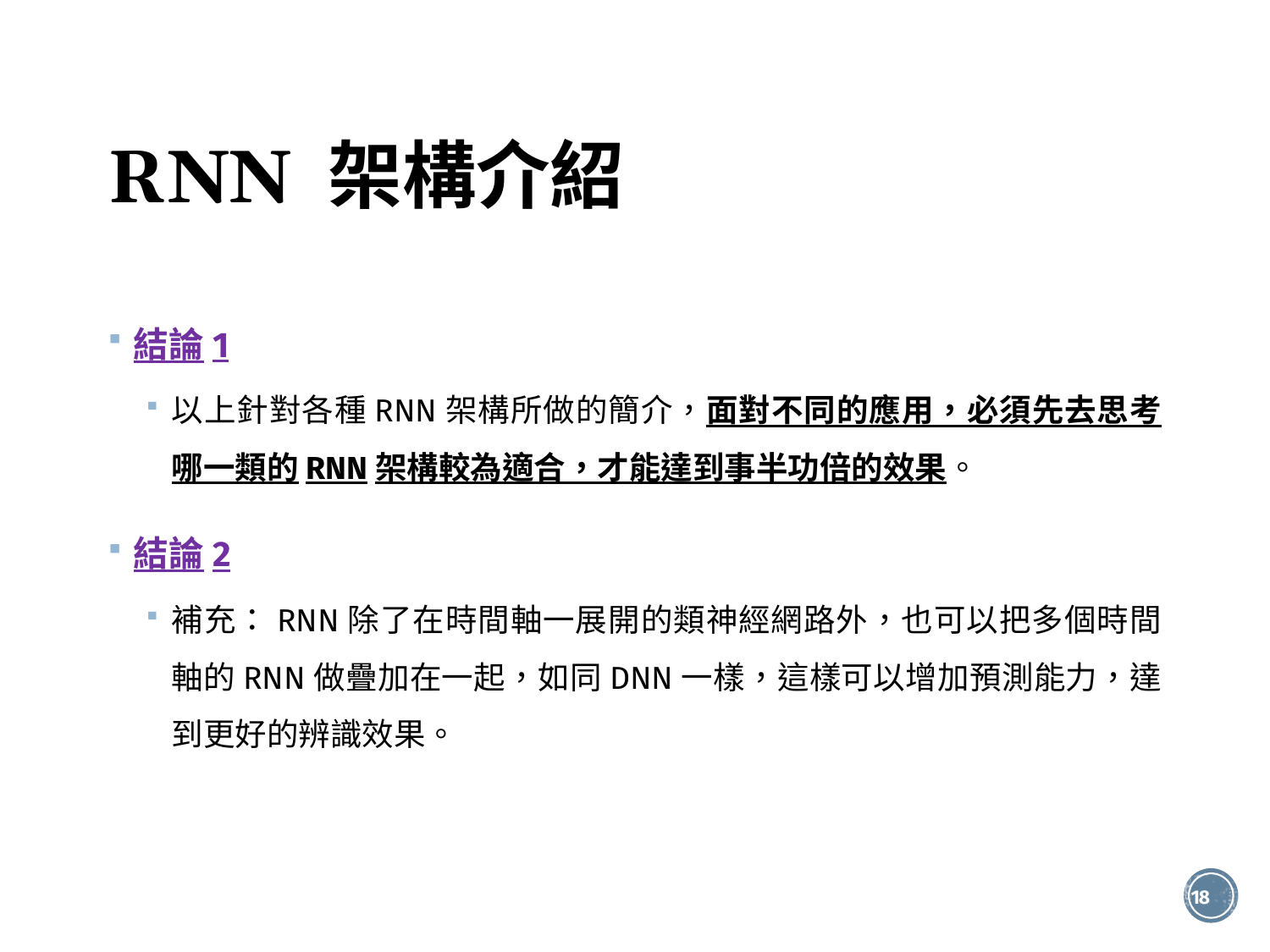

# RNN 架構介紹
結論1
以上針對各種RNN架構所做的簡介，面對不同的應用，必須先去思考哪一類的RNN架構較為適合，才能達到事半功倍的效果。
結論2
補充：RNN除了在時間軸一展開的類神經網路外，也可以把多個時間軸的RNN做疊加在一起，如同DNN一樣，這樣可以增加預測能力，達到更好的辨識效果。
18